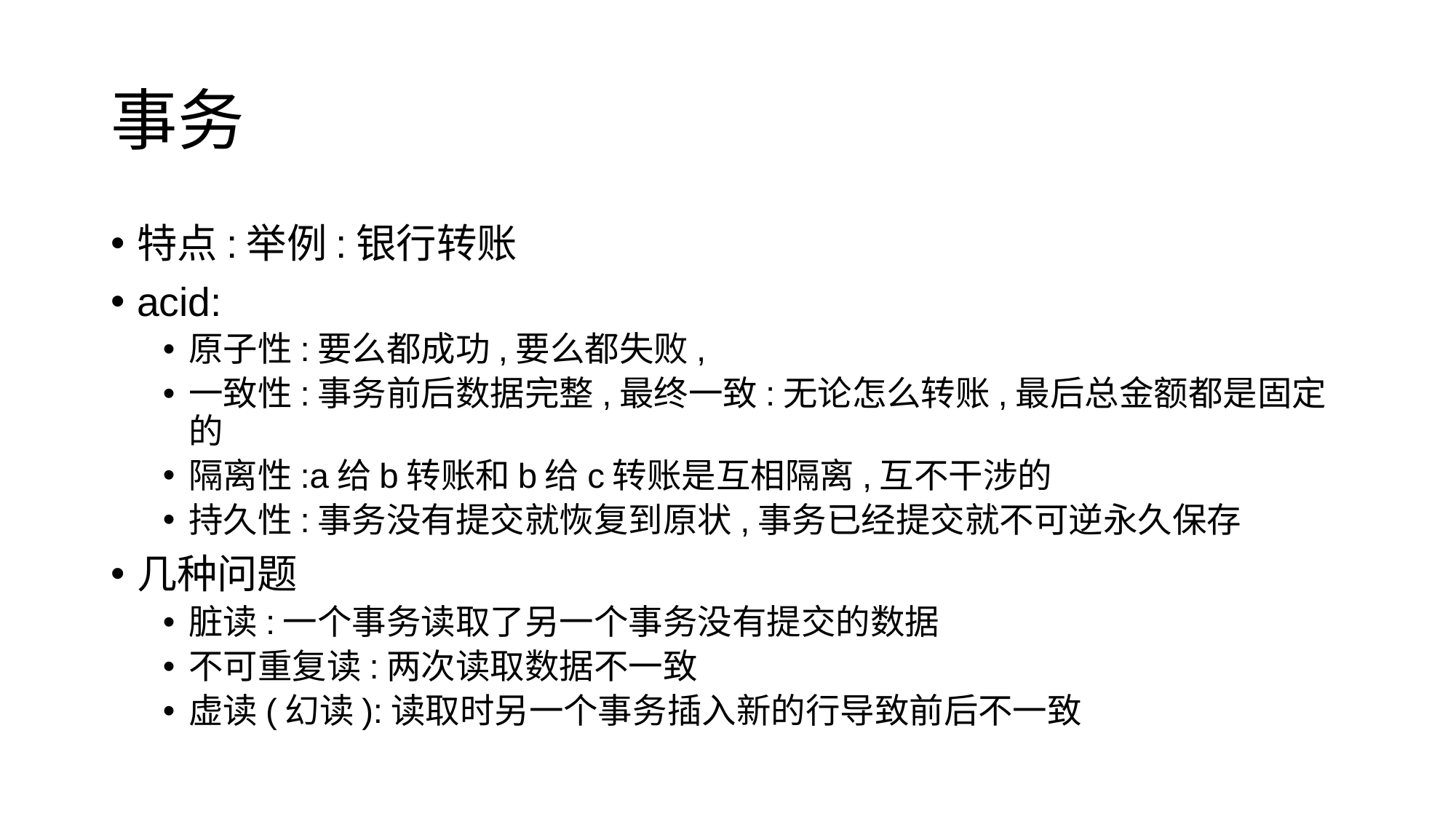

# 事务
特点:举例:银行转账
acid:
原子性:要么都成功,要么都失败,
一致性:事务前后数据完整,最终一致:无论怎么转账,最后总金额都是固定的
隔离性:a给b转账和b给c转账是互相隔离,互不干涉的
持久性:事务没有提交就恢复到原状,事务已经提交就不可逆永久保存
几种问题
脏读:一个事务读取了另一个事务没有提交的数据
不可重复读:两次读取数据不一致
虚读(幻读):读取时另一个事务插入新的行导致前后不一致